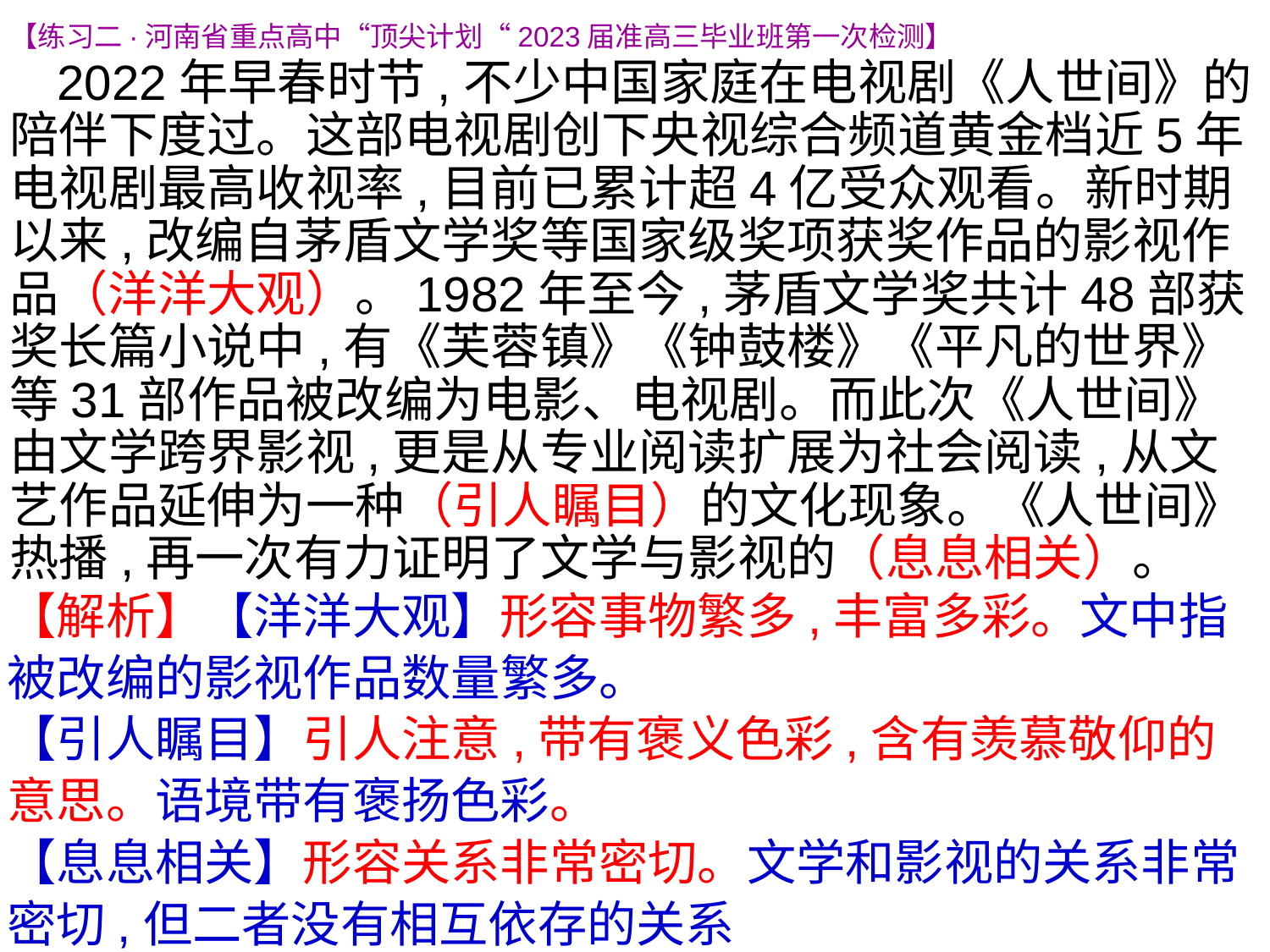

【练习二·河南省重点高中“顶尖计划“2023届准高三毕业班第一次检测】
    2022年早春时节,不少中国家庭在电视剧《人世间》的陪伴下度过。这部电视剧创下央视综合频道黄金档近5年电视剧最高收视率,目前已累计超4亿受众观看。新时期以来,改编自茅盾文学奖等国家级奖项获奖作品的影视作品（洋洋大观）。1982年至今,茅盾文学奖共计48部获奖长篇小说中,有《芙蓉镇》《钟鼓楼》《平凡的世界》等31部作品被改编为电影、电视剧。而此次《人世间》由文学跨界影视,更是从专业阅读扩展为社会阅读,从文艺作品延伸为一种（引人瞩目）的文化现象。《人世间》热播,再一次有力证明了文学与影视的（息息相关）。

【解析】【洋洋大观】形容事物繁多,丰富多彩。文中指被改编的影视作品数量繁多。
【引人瞩目】引人注意,带有褒义色彩,含有羡慕敬仰的意思。语境带有褒扬色彩。
【息息相关】形容关系非常密切。文学和影视的关系非常密切,但二者没有相互依存的关系